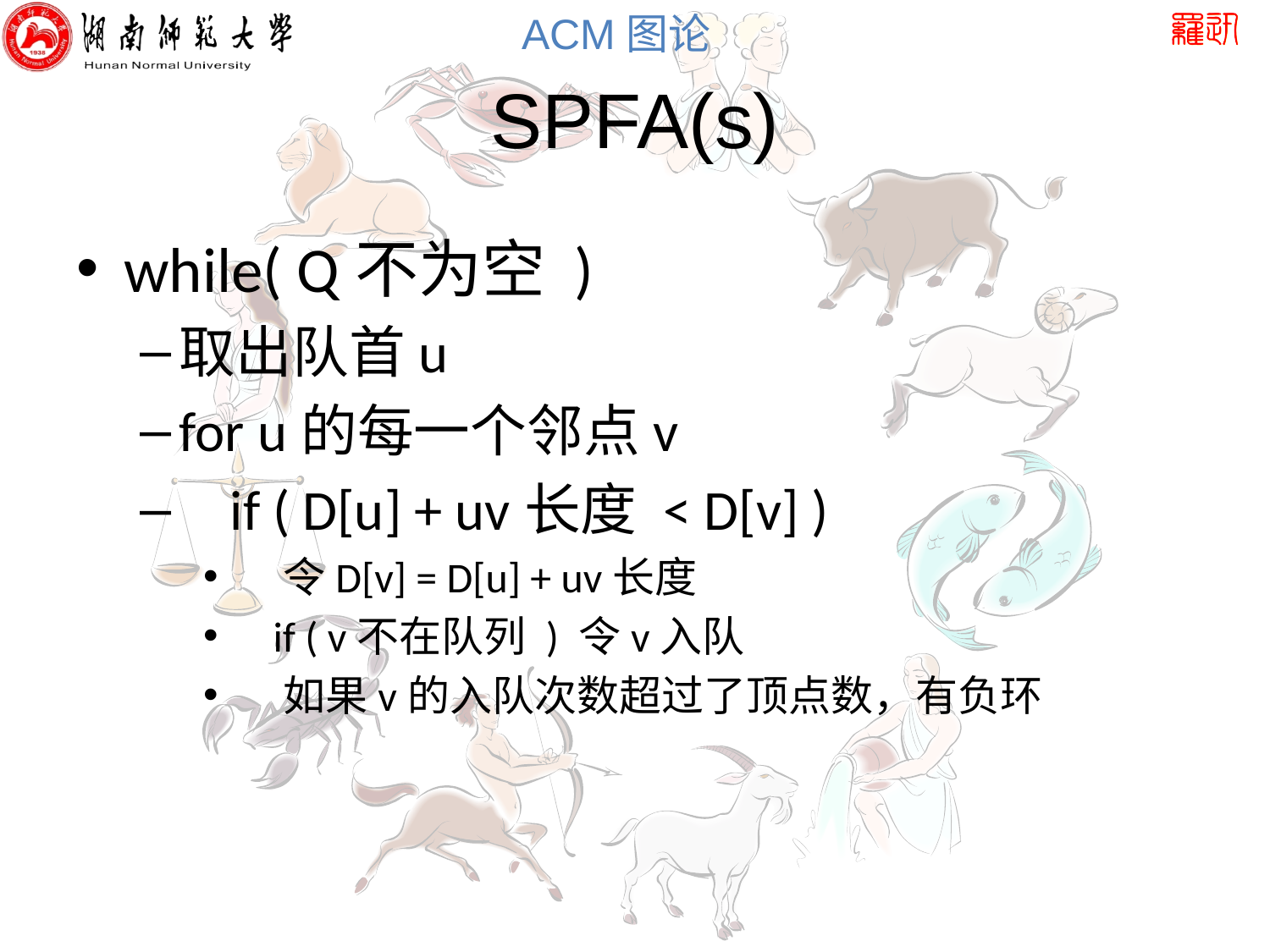

# SPFA(s)
while( Q不为空 )
取出队首u
for u的每一个邻点v
    if ( D[u] + uv长度 < D[v] )
    令D[v] = D[u] + uv长度
    if ( v不在队列 ) 令v入队
    如果v的入队次数超过了顶点数，有负环